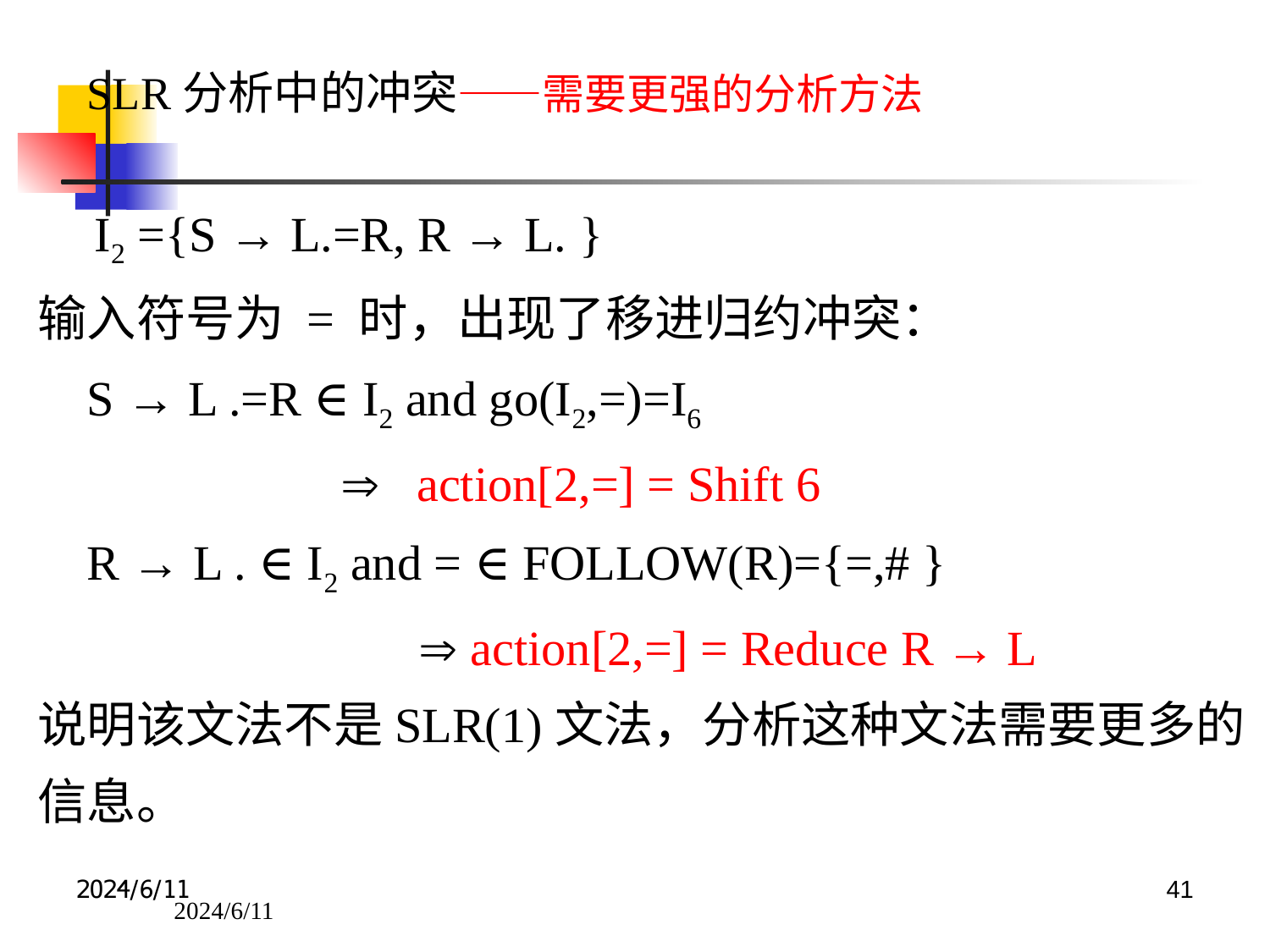

SLR分析中的冲突——需要更强的分析方法
    I2 ={S → L.=R, R → L. }
输入符号为 = 时，出现了移进归约冲突：
    S → L .=R ∈ I2 and go(I2,=)=I6
	  	    ⇒   action[2,=] = Shift 6
    R → L . ∈ I2 and = ∈ FOLLOW(R)={=,# }
		 	⇒ action[2,=] = Reduce R → L
说明该文法不是SLR(1)文法，分析这种文法需要更多的信息。
2024/6/11
2024/6/11
41